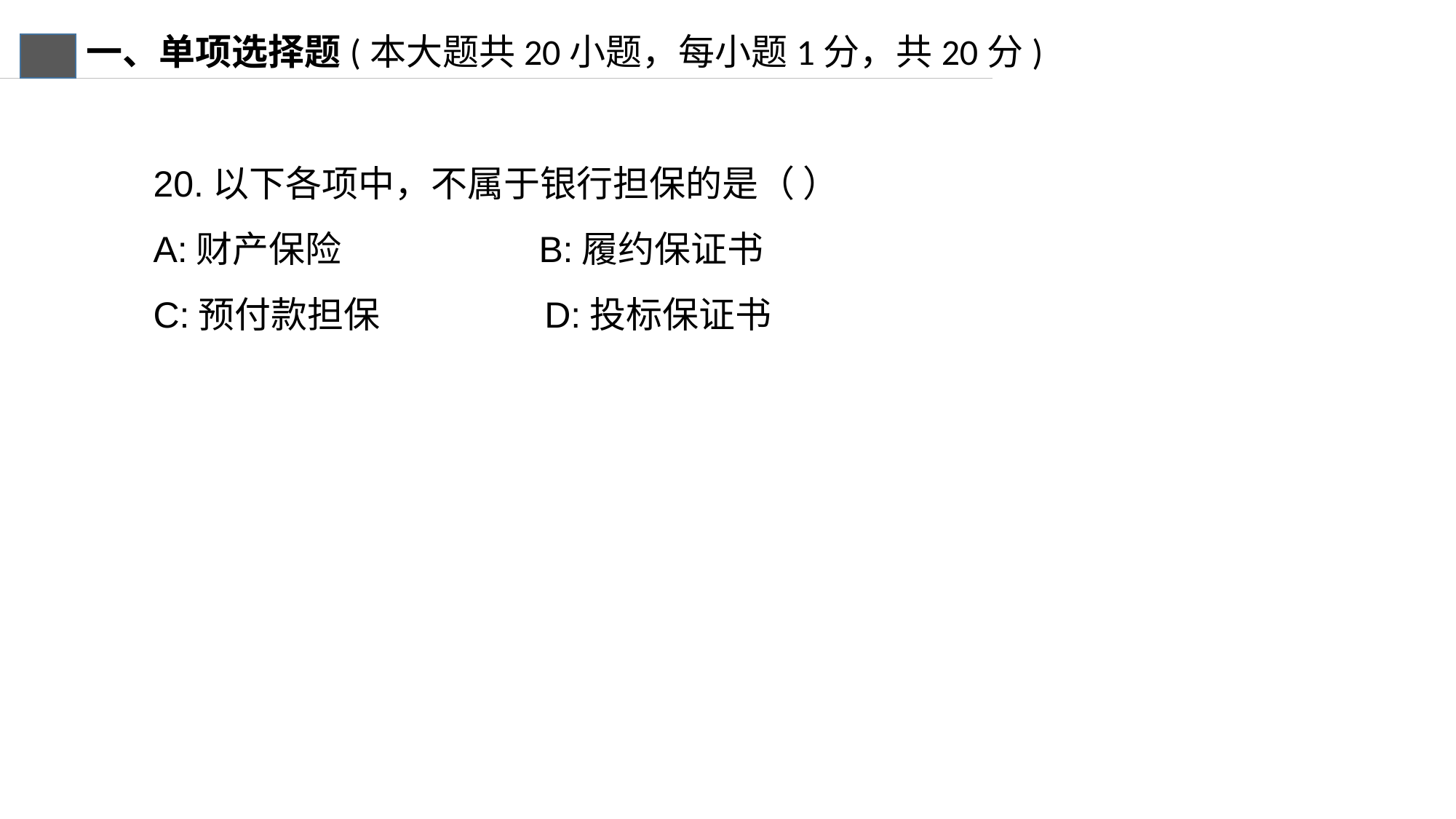

一、单项选择题(本大题共20小题，每小题1分，共20分)

20.以下各项中，不属于银行担保的是（ ）
A:财产保险                       B:履约保证书
C:预付款担保                   D:投标保证书